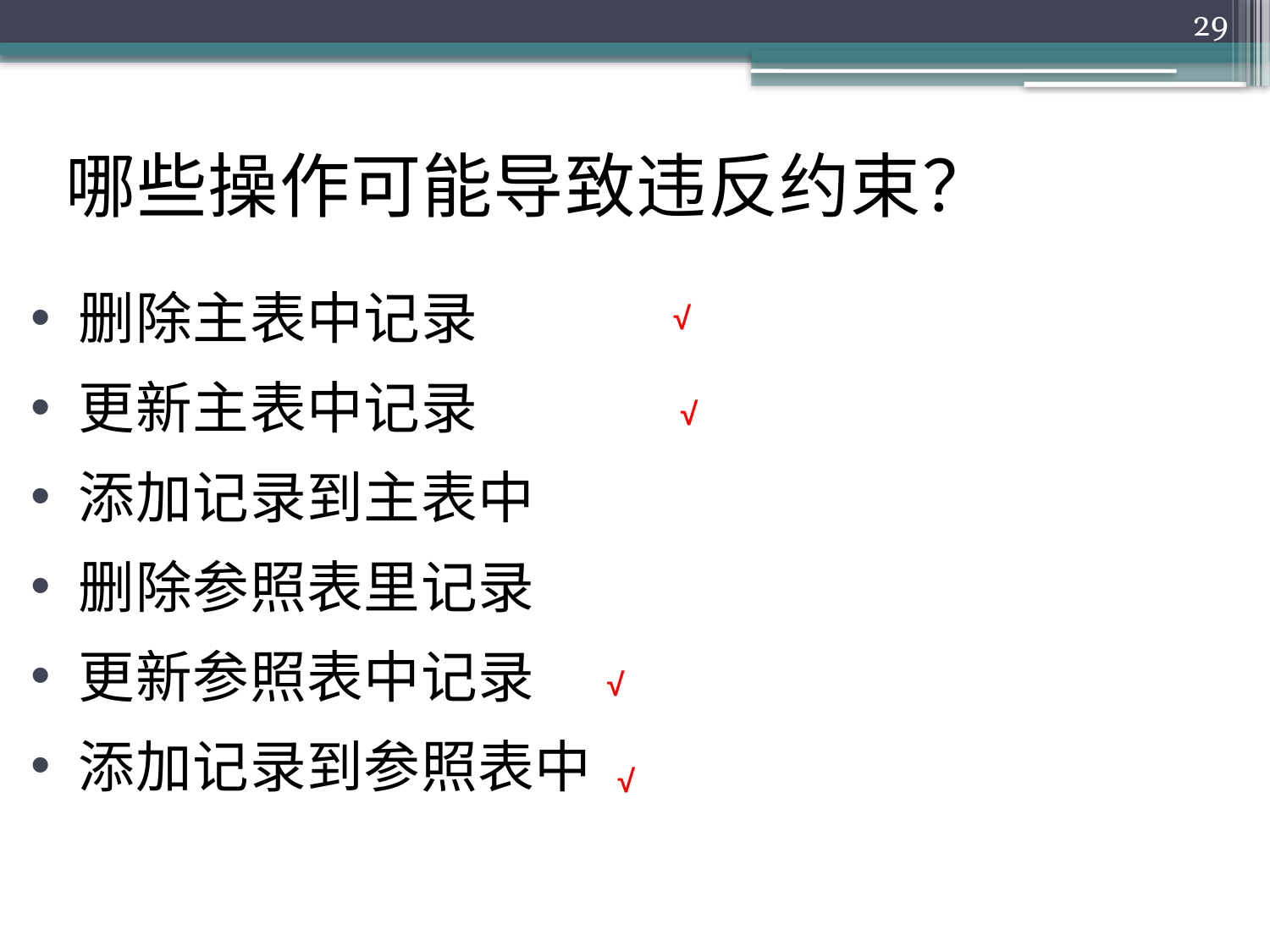

29
# 哪些操作可能导致违反约束？
删除主表中记录
更新主表中记录
添加记录到主表中
删除参照表里记录
更新参照表中记录
添加记录到参照表中
√
√
√
√